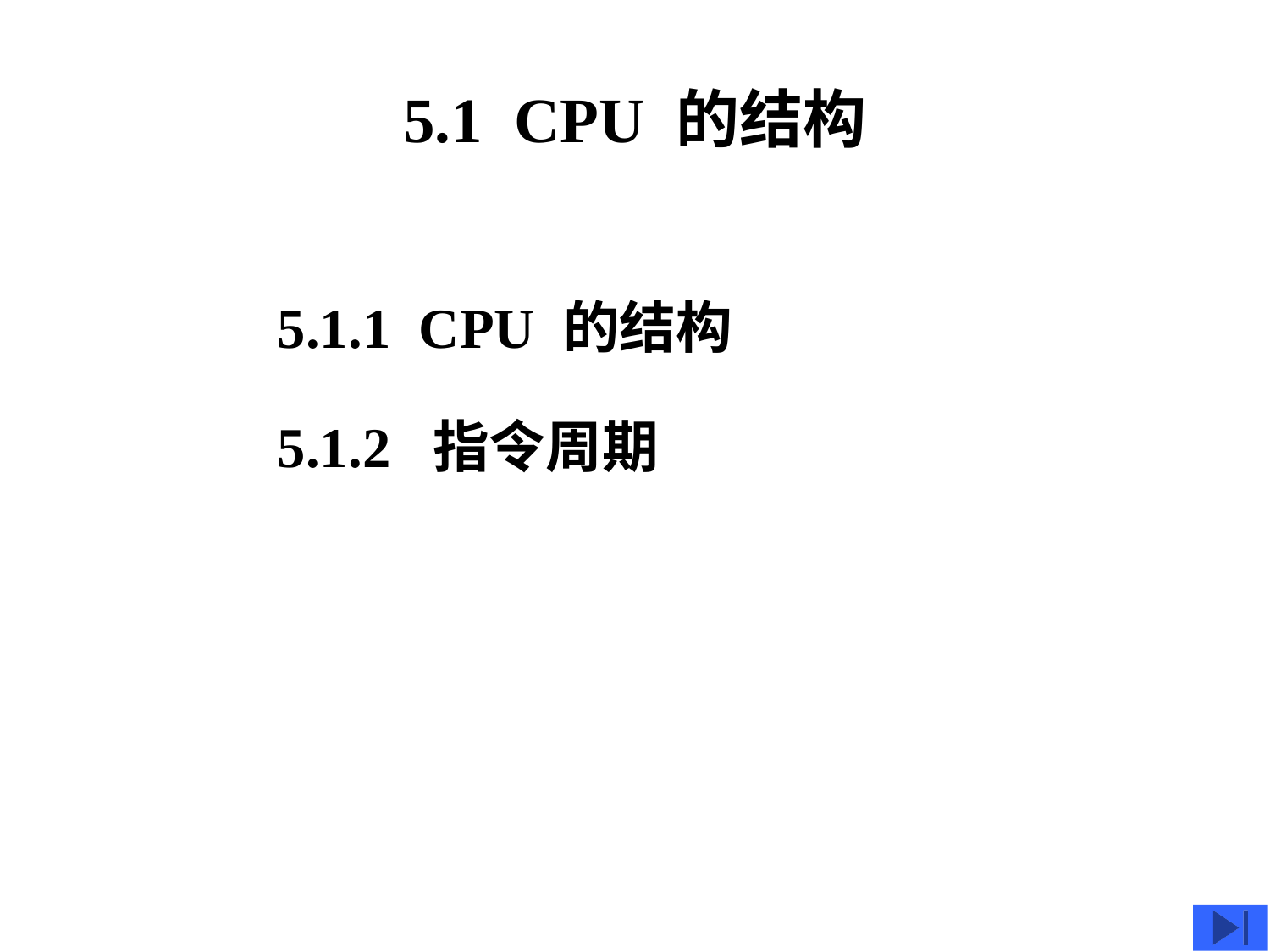

# 5.1  CPU 的结构
5.1.1  CPU 的结构
5.1.2  指令周期